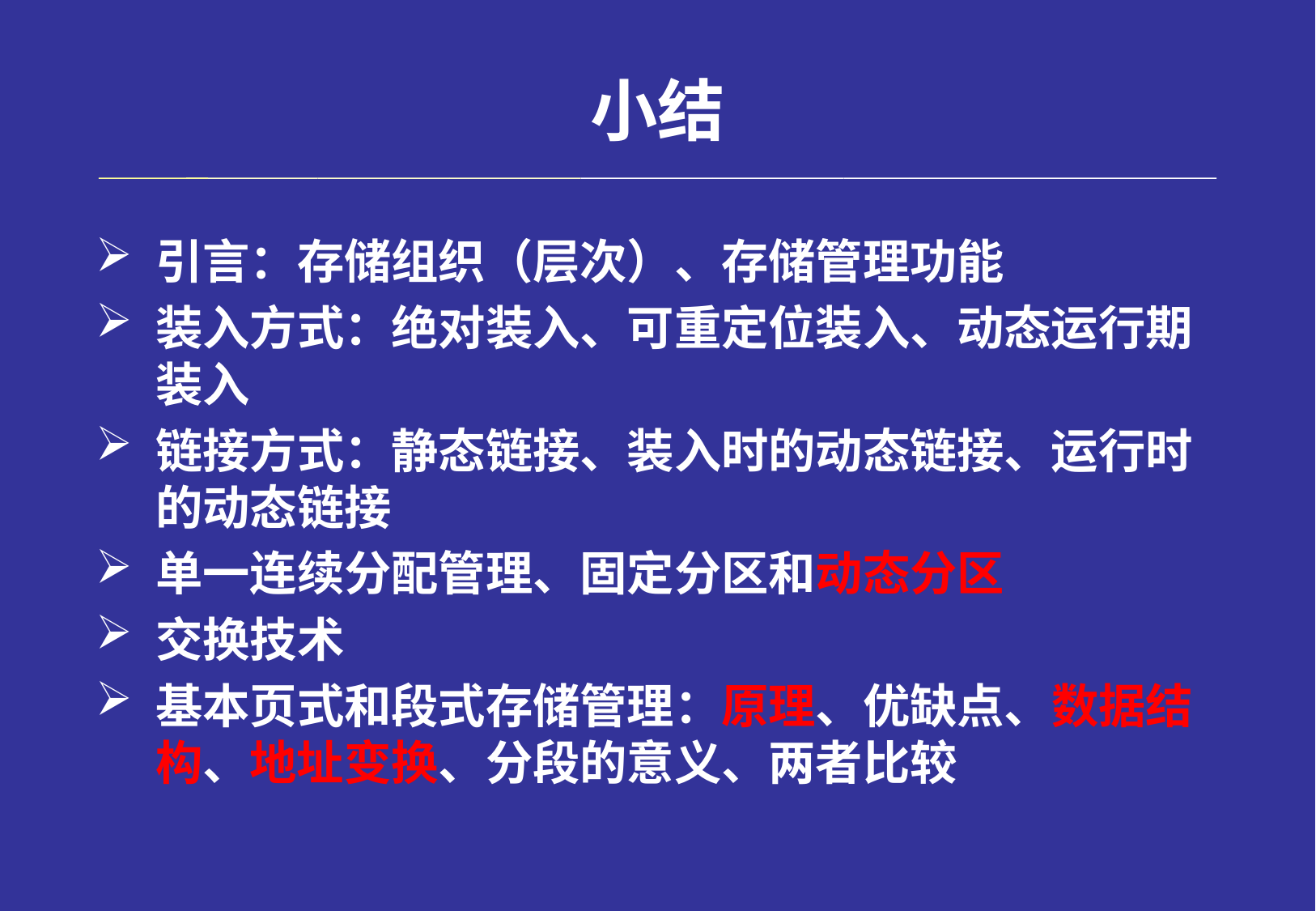

# 小结
引言：存储组织（层次）、存储管理功能
装入方式：绝对装入、可重定位装入、动态运行期装入
链接方式：静态链接、装入时的动态链接、运行时的动态链接
单一连续分配管理、固定分区和动态分区
交换技术
基本页式和段式存储管理：原理、优缺点、数据结构、地址变换、分段的意义、两者比较